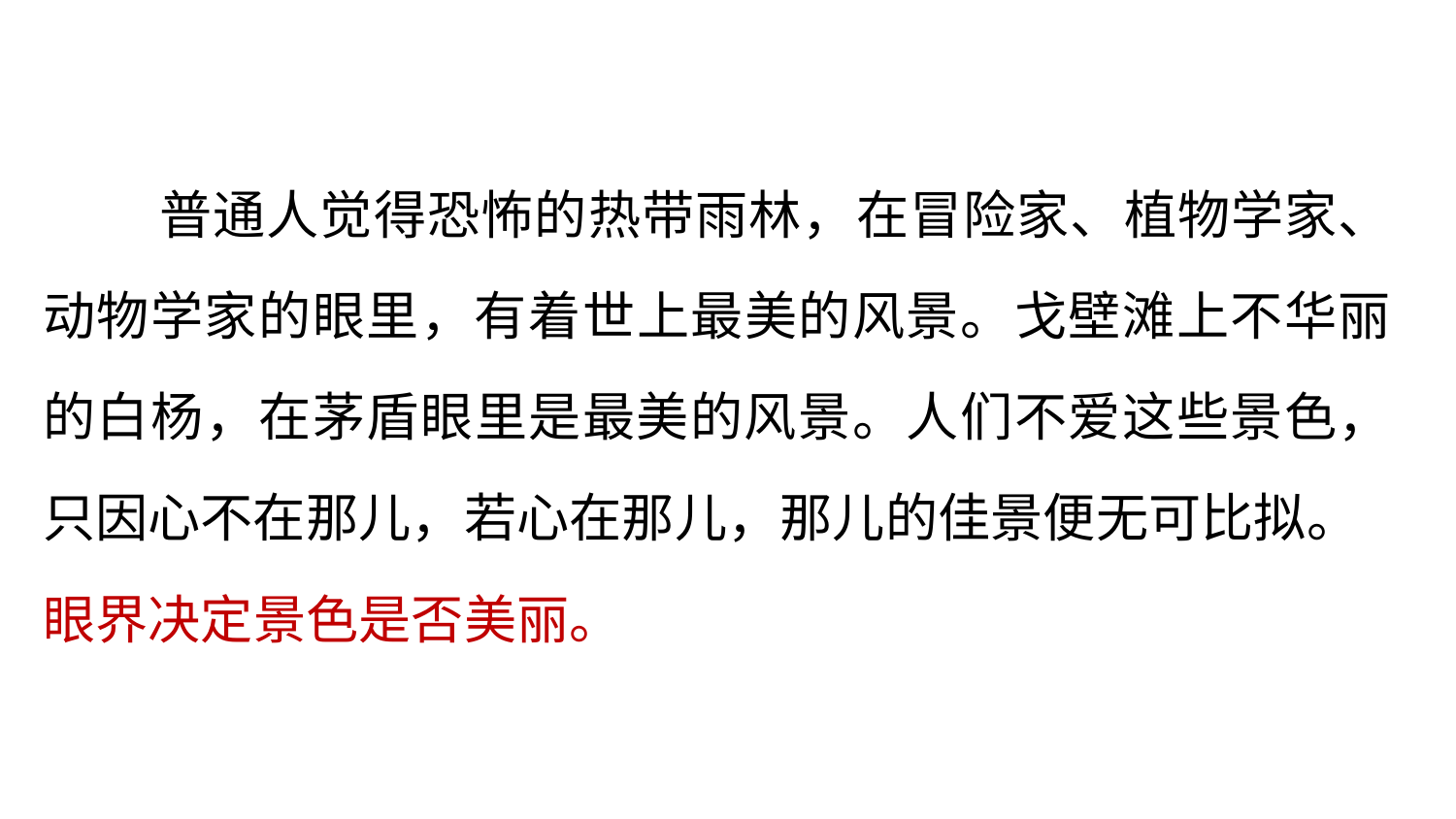

普通人觉得恐怖的热带雨林，在冒险家、植物学家、动物学家的眼里，有着世上最美的风景。戈壁滩上不华丽的白杨，在茅盾眼里是最美的风景。人们不爱这些景色，只因心不在那儿，若心在那儿，那儿的佳景便无可比拟。
眼界决定景色是否美丽。